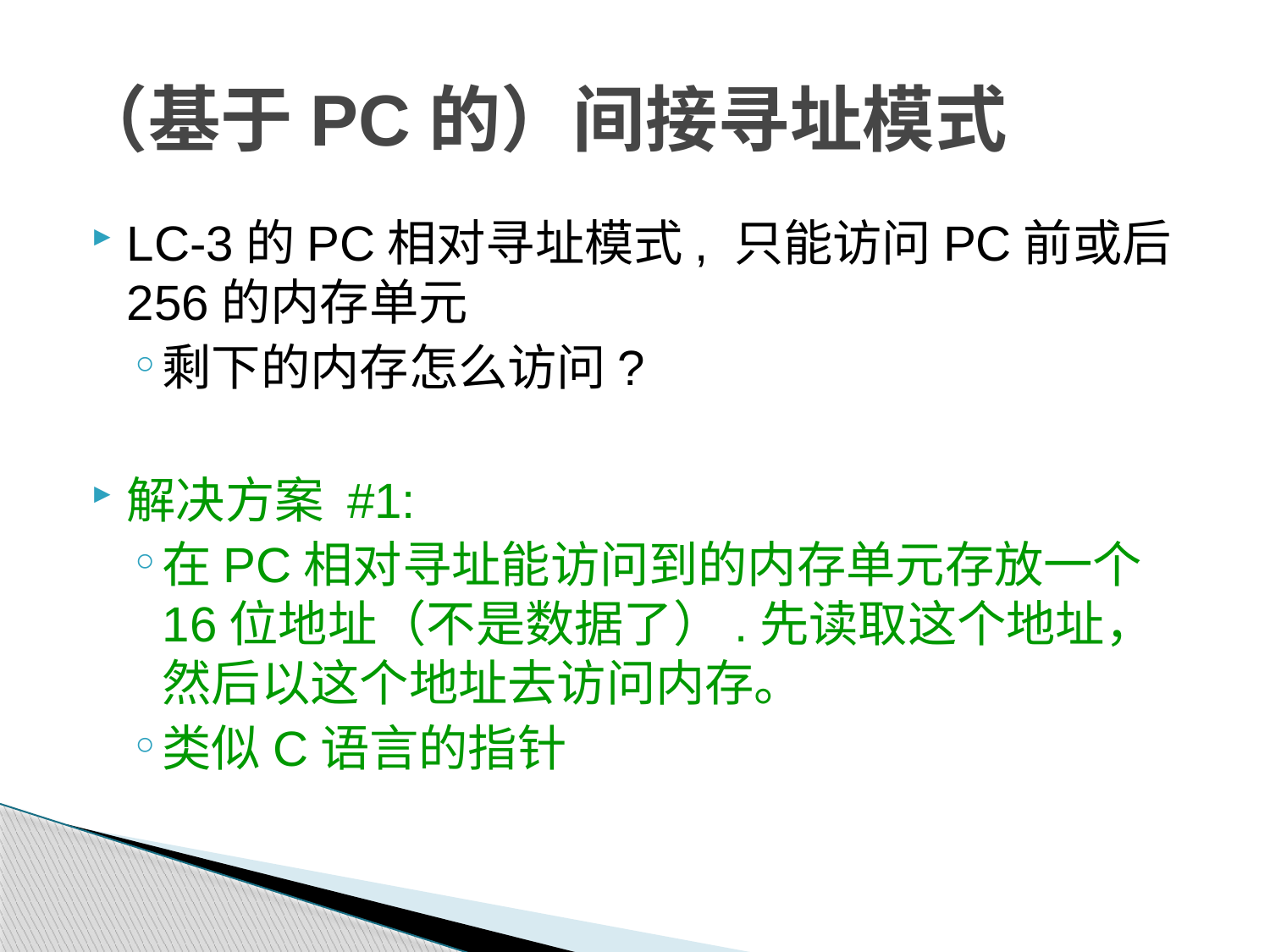

# （基于PC的）间接寻址模式
LC-3的PC相对寻址模式, 只能访问PC前或后256的内存单元
剩下的内存怎么访问?

解决方案 #1:
在PC相对寻址能访问到的内存单元存放一个16位地址（不是数据了）.先读取这个地址，然后以这个地址去访问内存。
类似C语言的指针